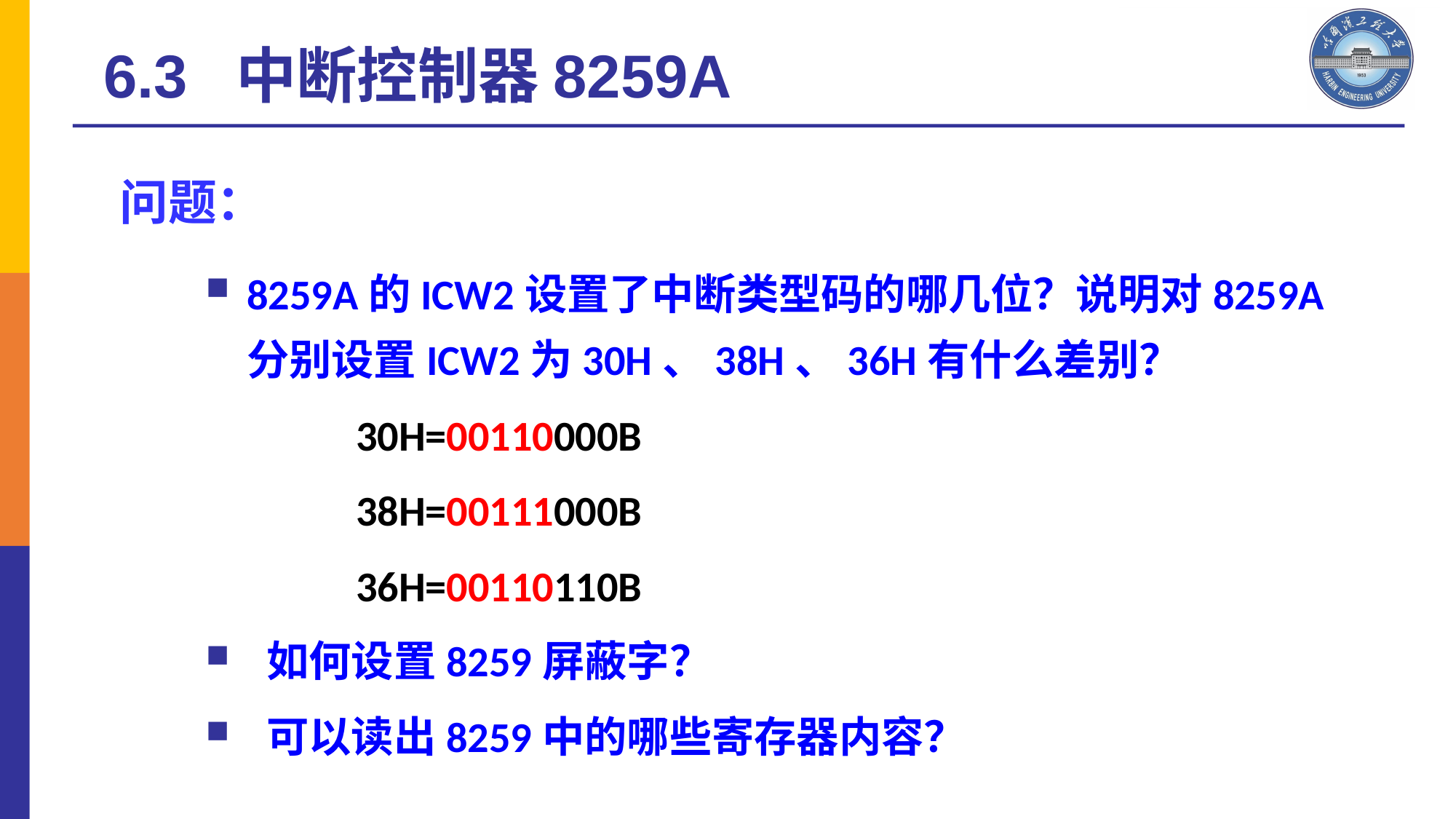

6.3  中断控制器8259A
问题：
8259A的ICW2设置了中断类型码的哪几位？说明对8259A分别设置ICW2为30H、38H、36H有什么差别？
		30H=00110000B
		38H=00111000B
		36H=00110110B
 如何设置8259屏蔽字？
 可以读出8259中的哪些寄存器内容？